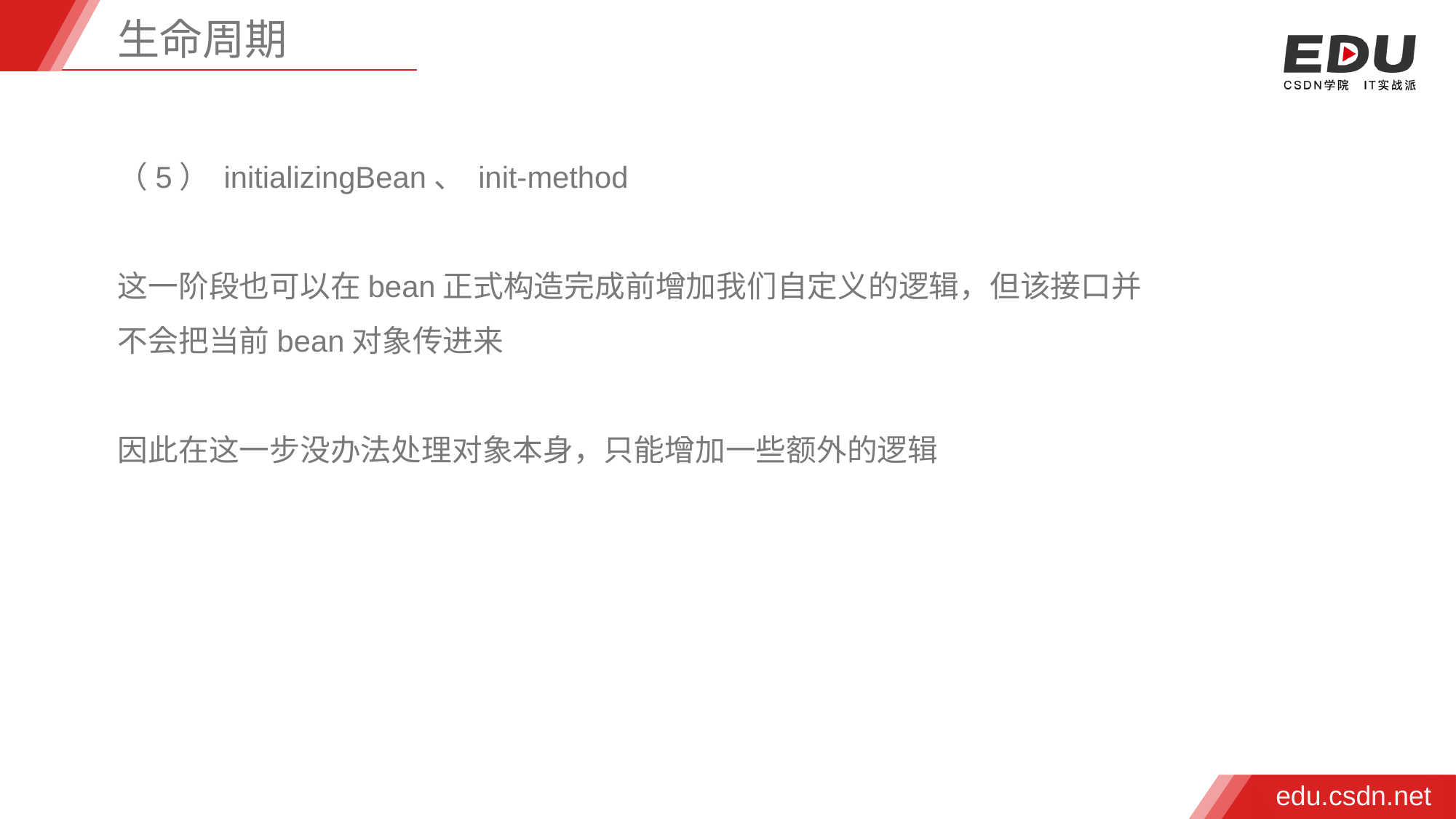

生命周期
（5） initializingBean、 init-method

这一阶段也可以在bean正式构造完成前增加我们自定义的逻辑，但该接口并不会把当前bean对象传进来

因此在这一步没办法处理对象本身，只能增加一些额外的逻辑
edu.csdn.net